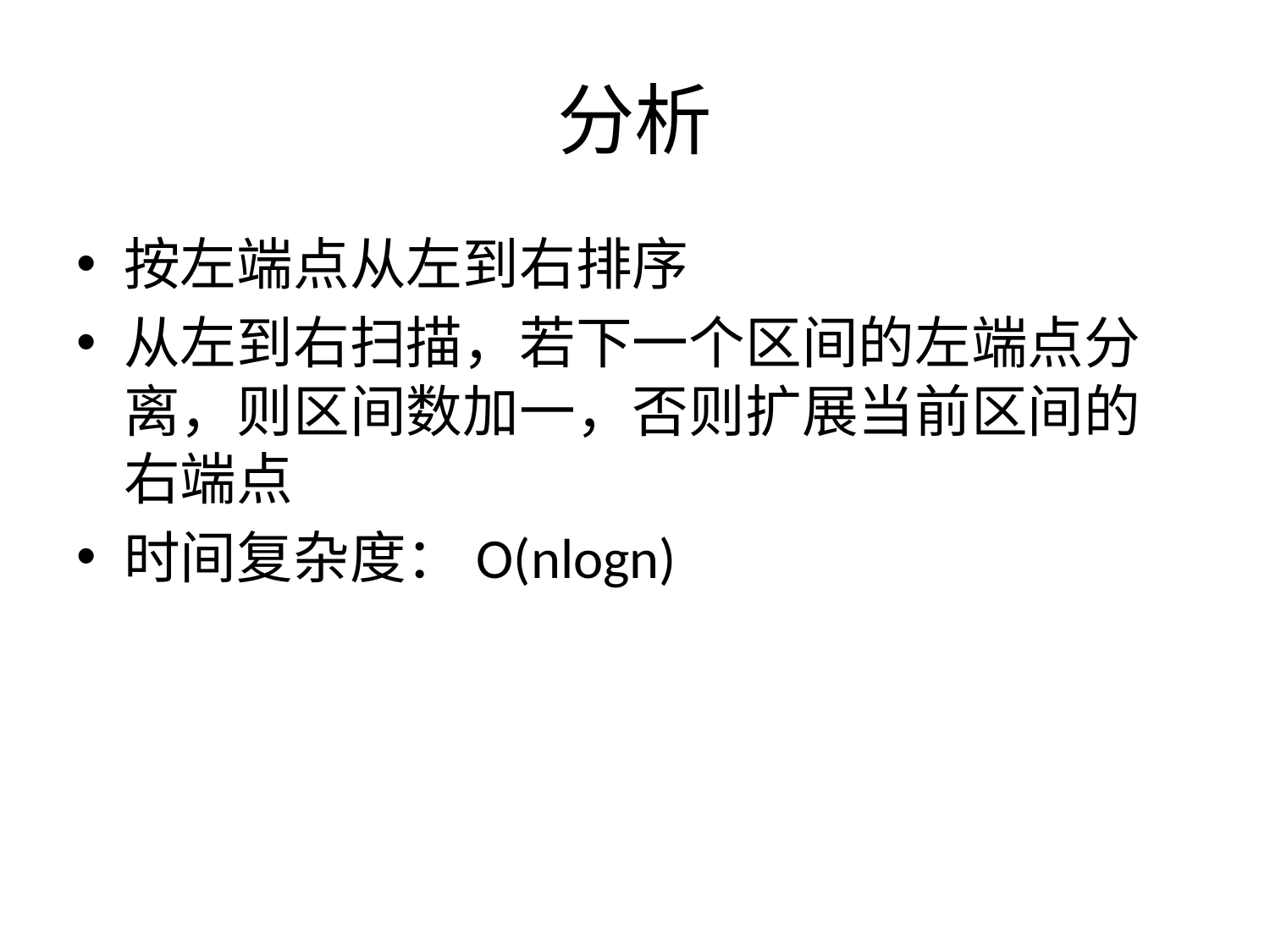

# 分析
按左端点从左到右排序
从左到右扫描，若下一个区间的左端点分离，则区间数加一，否则扩展当前区间的右端点
时间复杂度：O(nlogn)